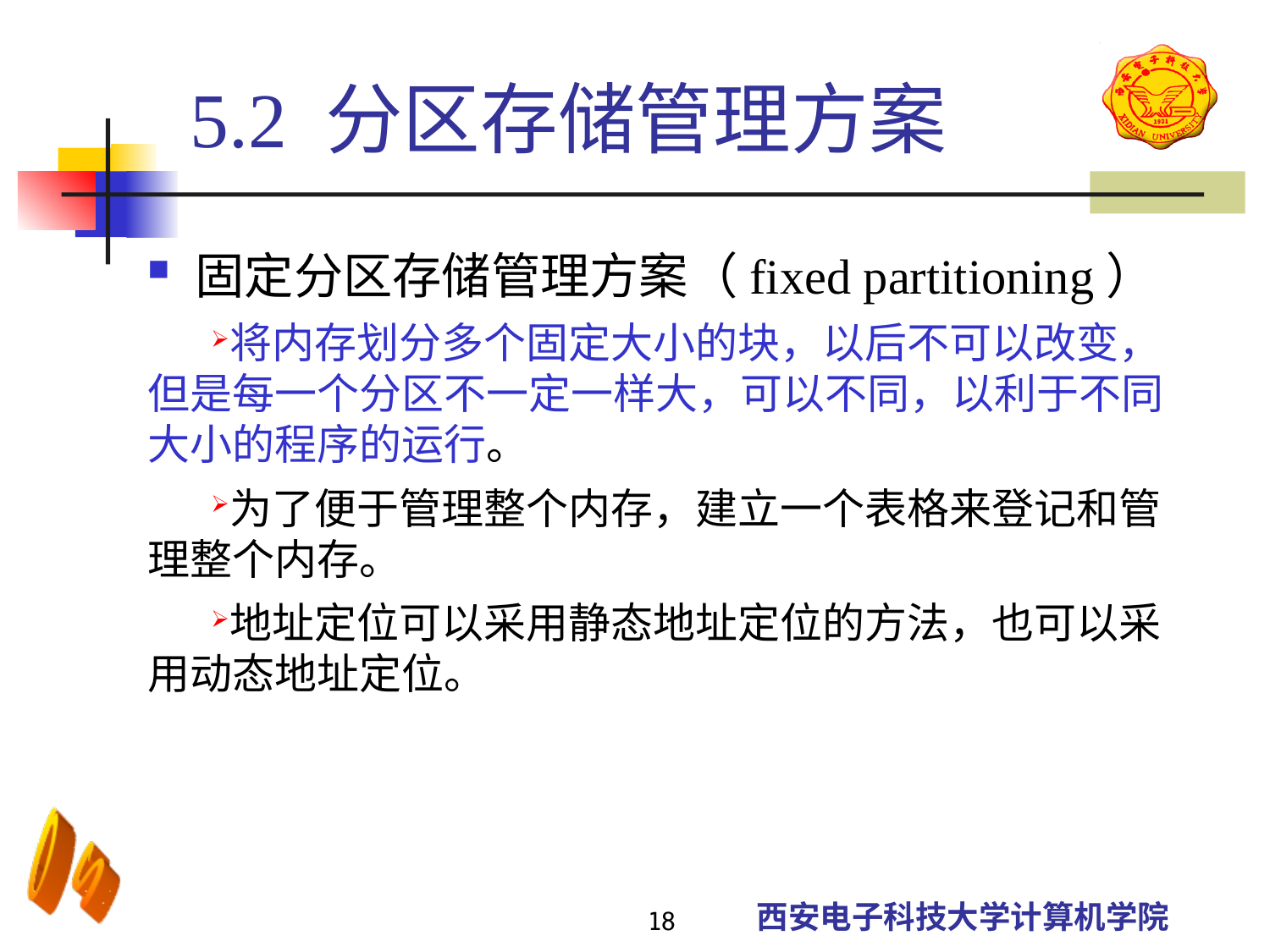

5.2 分区存储管理方案
固定分区存储管理方案（fixed partitioning）
将内存划分多个固定大小的块，以后不可以改变，但是每一个分区不一定一样大，可以不同，以利于不同大小的程序的运行。
为了便于管理整个内存，建立一个表格来登记和管理整个内存。
地址定位可以采用静态地址定位的方法，也可以采用动态地址定位。
18